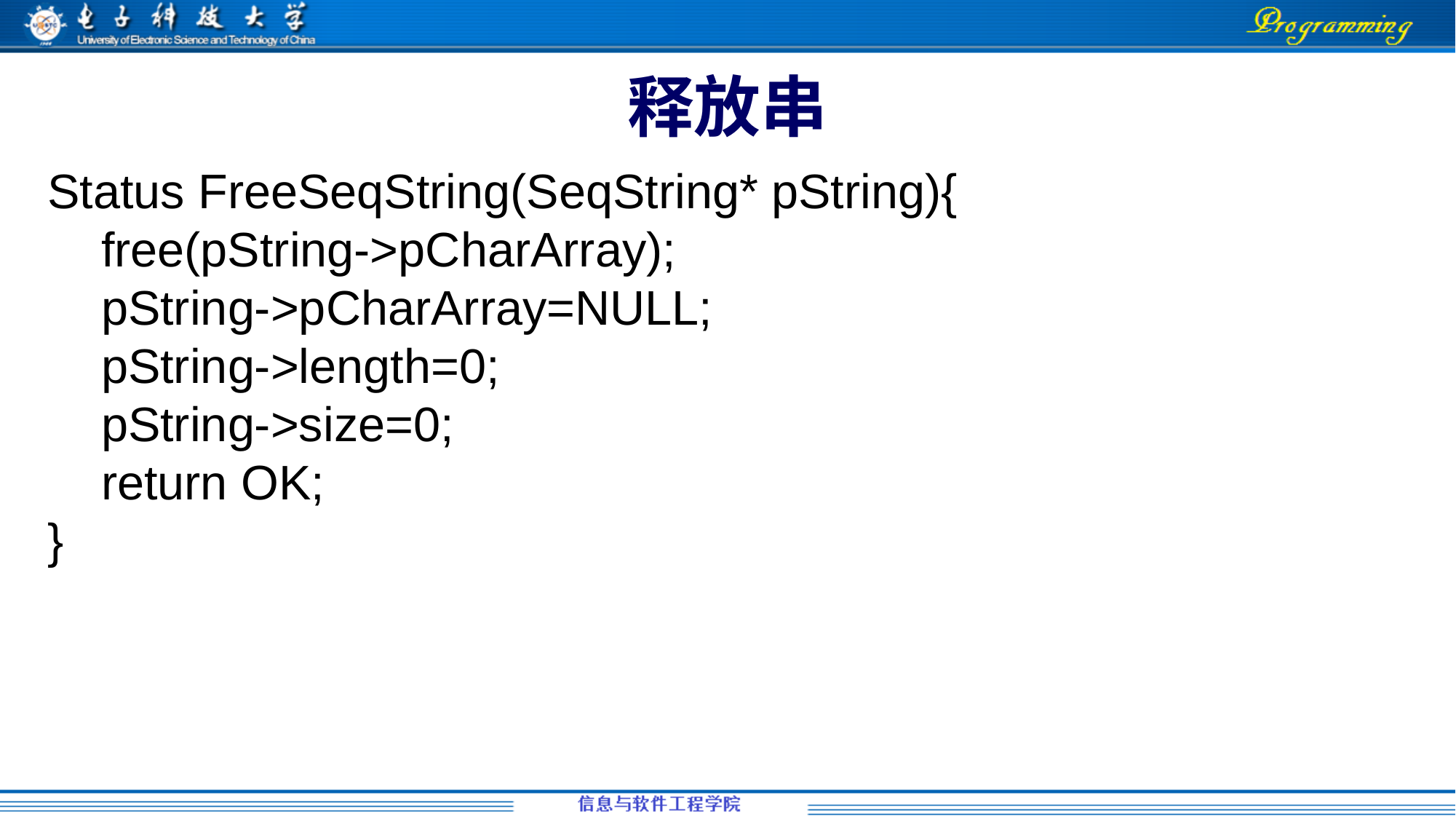

# 释放串
Status FreeSeqString(SeqString* pString){
    free(pString->pCharArray);
    pString->pCharArray=NULL;
    pString->length=0;
    pString->size=0;
    return OK;
}